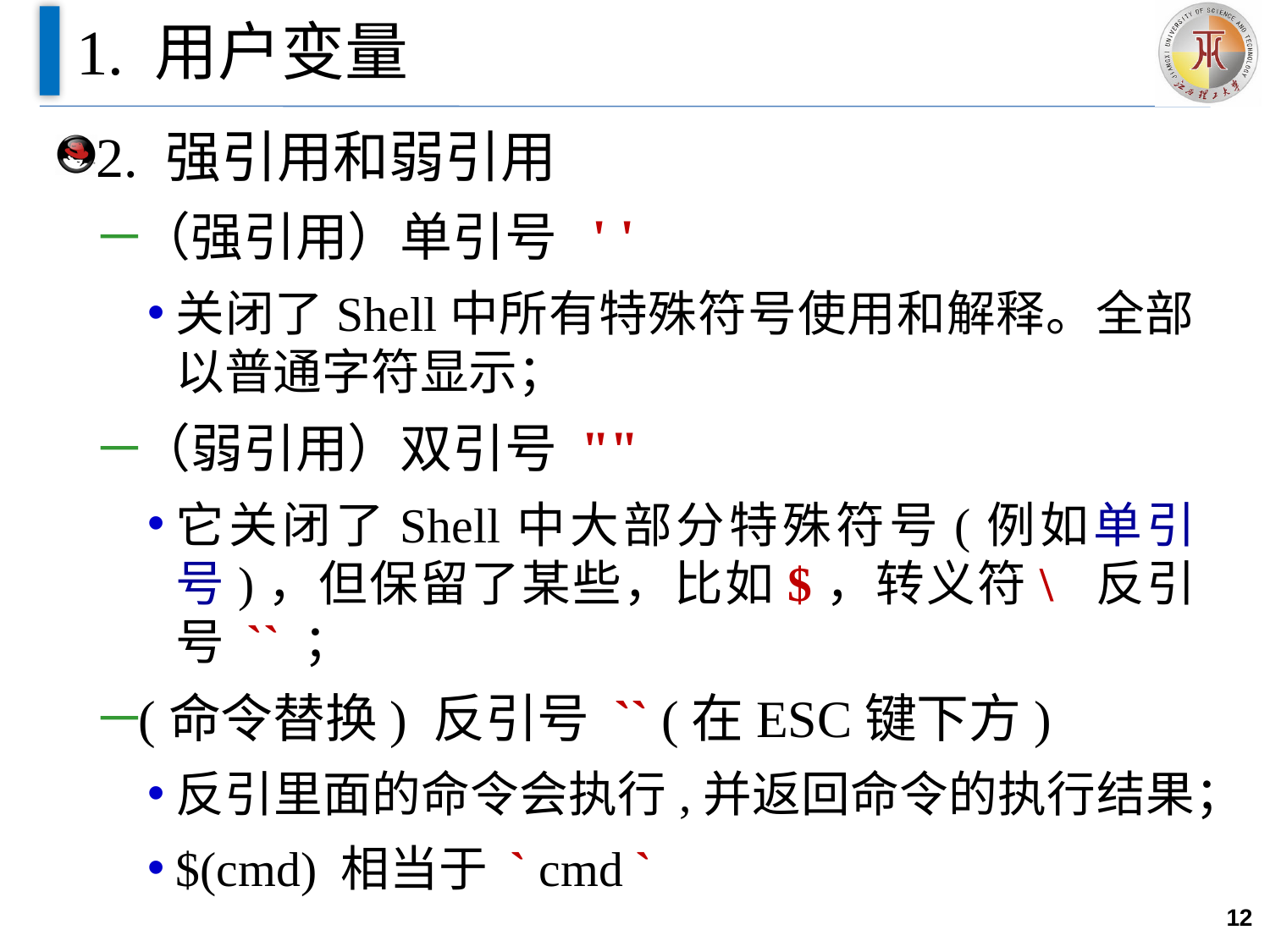

# 1. 用户变量
2. 强引用和弱引用
（强引用）单引号  ' '
关闭了Shell中所有特殊符号使用和解释。全部以普通字符显示；
（弱引用）双引号 ""
它关闭了Shell中大部分特殊符号(例如单引号)，但保留了某些，比如$，转义符\  反引号 `` ；
(命令替换) 反引号 `` (在ESC键下方)
反引里面的命令会执行,并返回命令的执行结果；
$(cmd) 相当于 ` cmd `

12